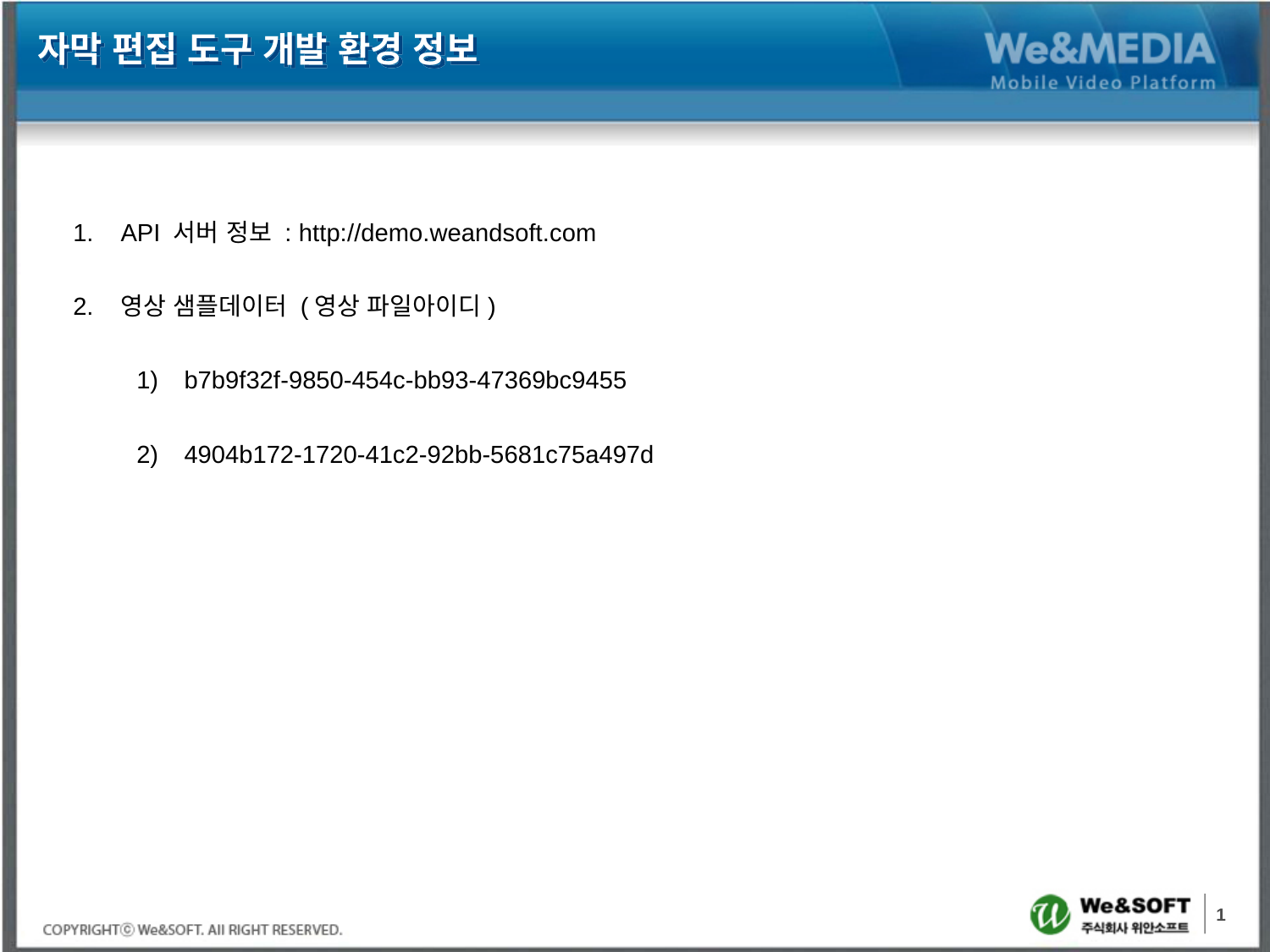

자막 편집 도구 개발 환경 정보
API 서버 정보 : http://demo.weandsoft.com
영상 샘플데이터 (영상 파일아이디)
b7b9f32f-9850-454c-bb93-47369bc9455
4904b172-1720-41c2-92bb-5681c75a497d